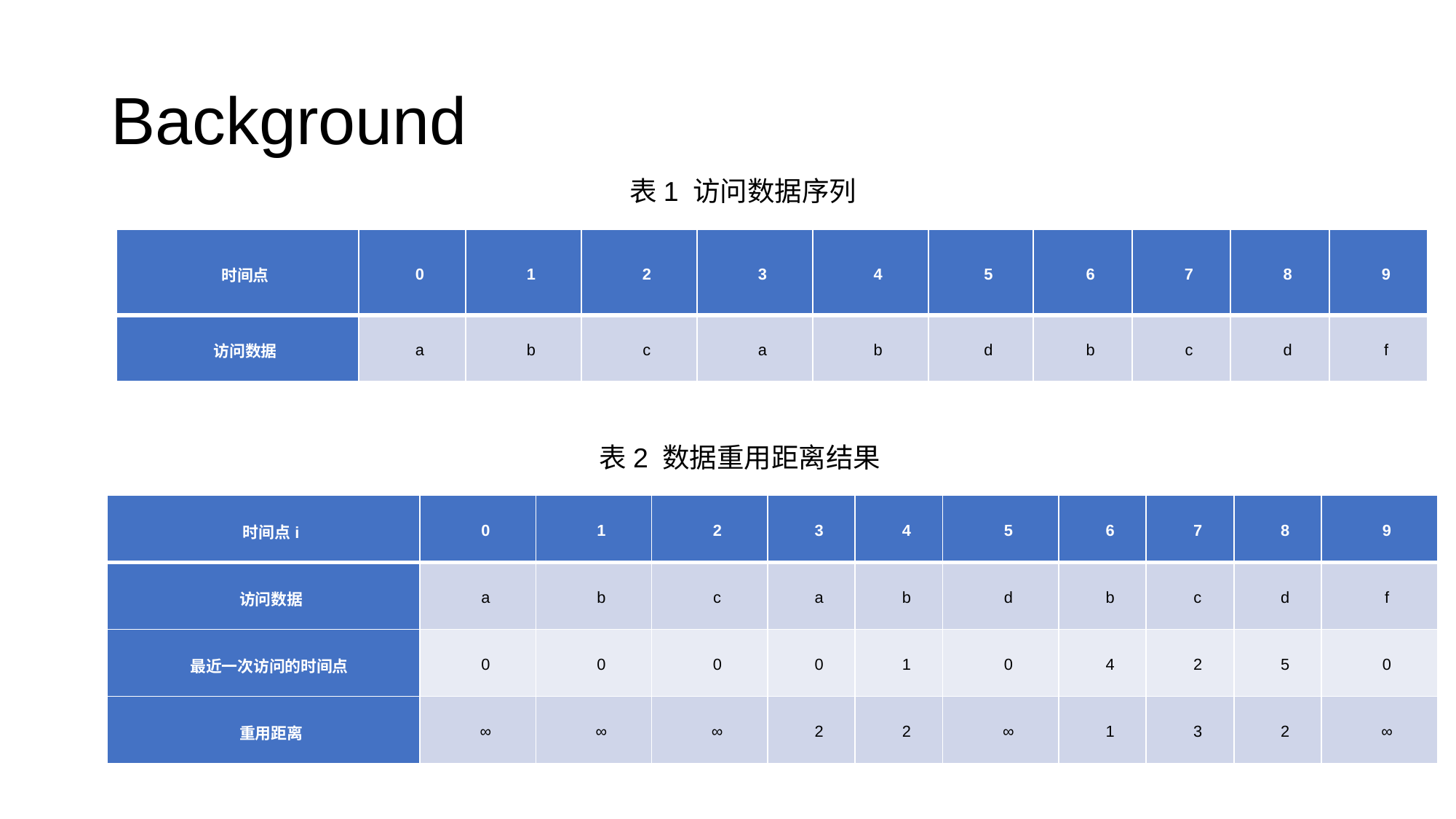

# Background
表1 访问数据序列

| 时间点 | 0 | 1 | 2 | 3 | 4 | 5 | 6 | 7 | 8 | 9 |
| --- | --- | --- | --- | --- | --- | --- | --- | --- | --- | --- |
| 访问数据 | a | b | c | a | b | d | b | c | d | f |
表2 数据重用距离结果

| 时间点i | 0 | 1 | 2 | 3 | 4 | 5 | 6 | 7 | 8 | 9 |
| --- | --- | --- | --- | --- | --- | --- | --- | --- | --- | --- |
| 访问数据 | a | b | c | a | b | d | b | c | d | f |
| 最近一次访问的时间点 | 0 | 0 | 0 | 0 | 1 | 0 | 4 | 2 | 5 | 0 |
| 重用距离 | ∞ | ∞ | ∞ | 2 | 2 | ∞ | 1 | 3 | 2 | ∞ |